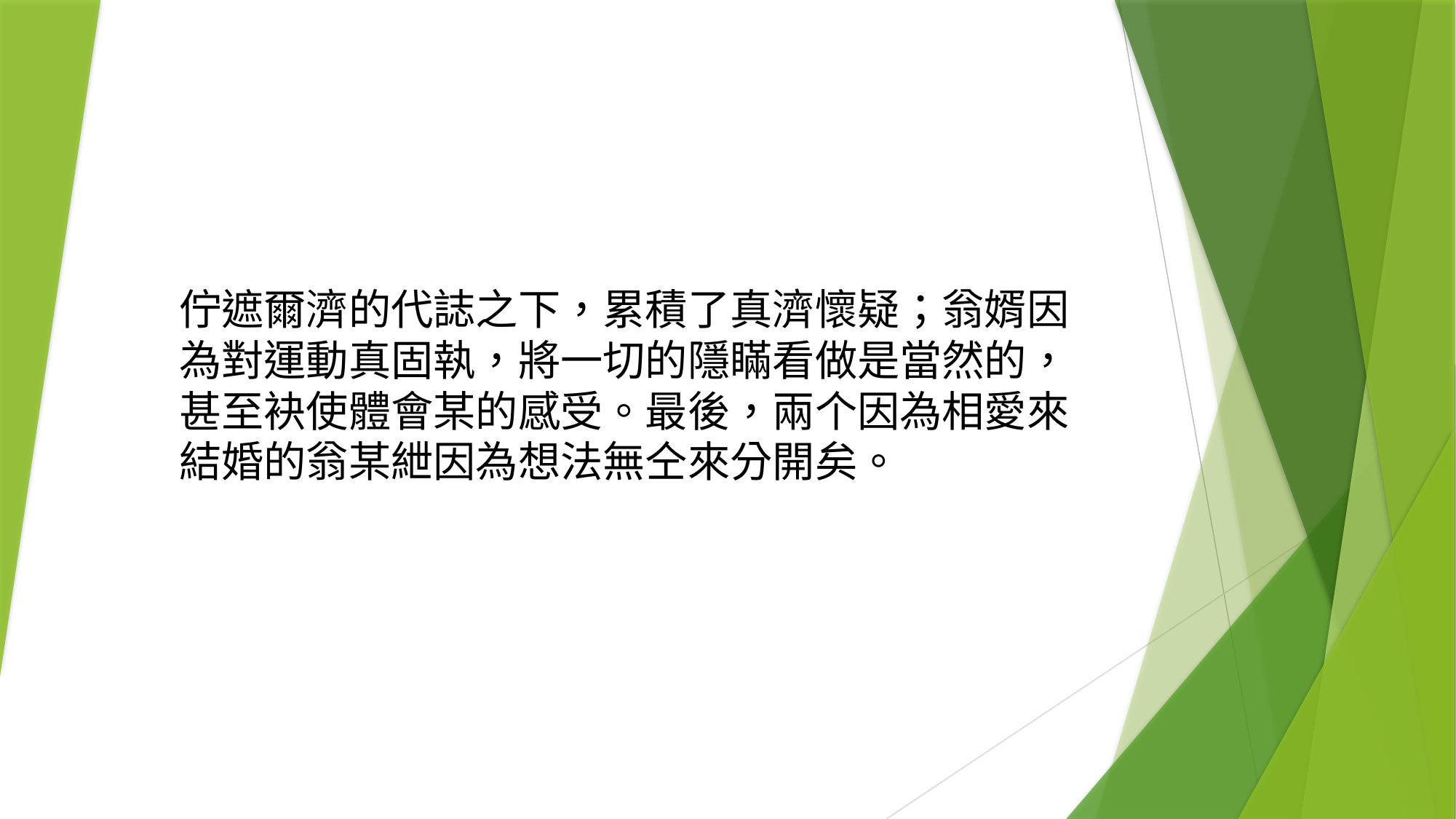

#
佇遮爾濟的代誌之下，累積了真濟懷疑；翁婿因為對運動真固執，將一切的隱瞞看做是當然的，甚至袂使體會某的感受。最後，兩个因為相愛來結婚的翁某紲因為想法無仝來分開矣。